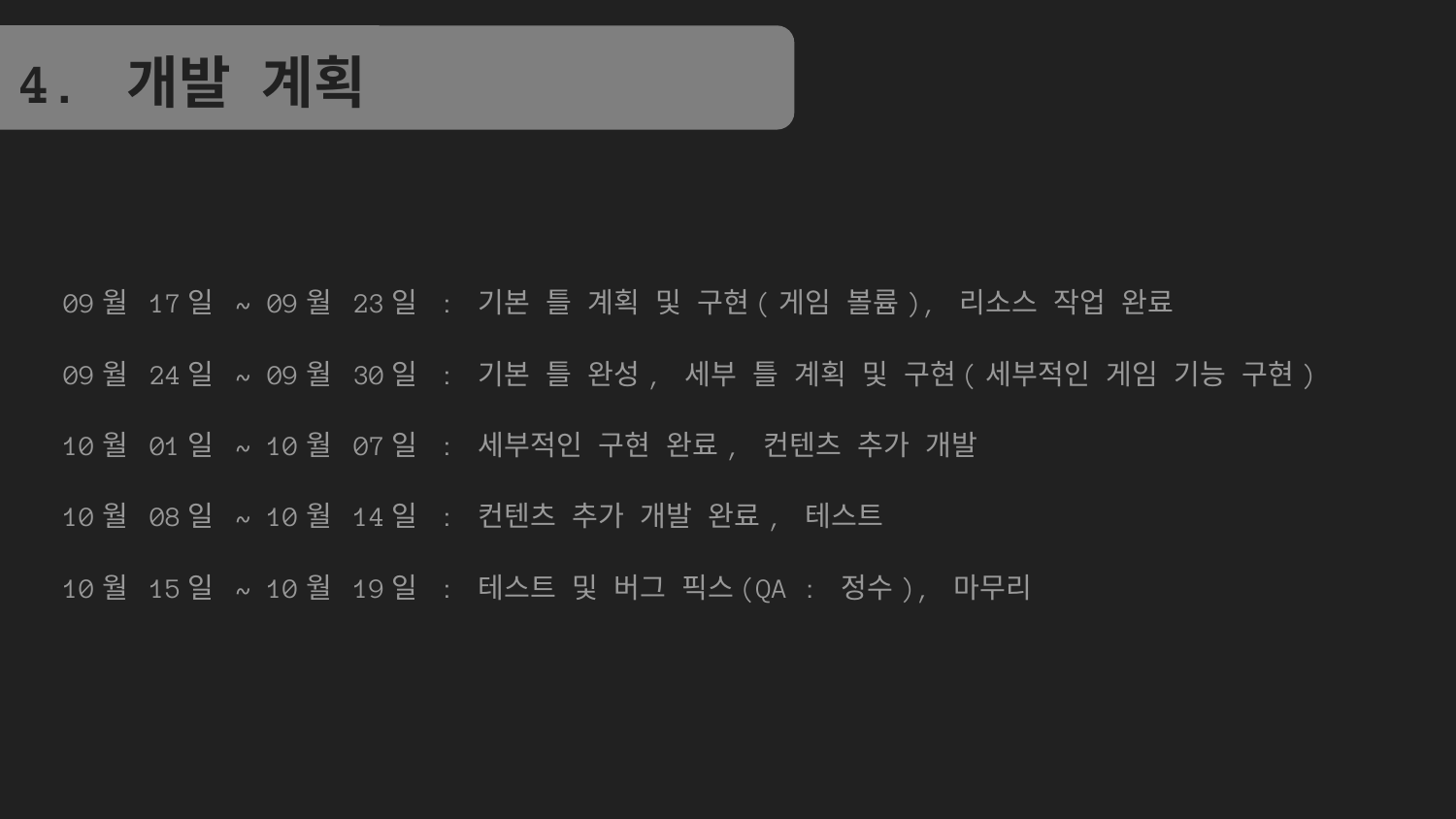

4. 개발 계획
09월 17일 ~ 09월 23일 : 기본 틀 계획 및 구현(게임 볼륨), 리소스 작업 완료
09월 24일 ~ 09월 30일 : 기본 틀 완성, 세부 틀 계획 및 구현(세부적인 게임 기능 구현)
10월 01일 ~ 10월 07일 : 세부적인 구현 완료, 컨텐츠 추가 개발
10월 08일 ~ 10월 14일 : 컨텐츠 추가 개발 완료, 테스트
10월 15일 ~ 10월 19일 : 테스트 및 버그 픽스(QA : 정수), 마무리